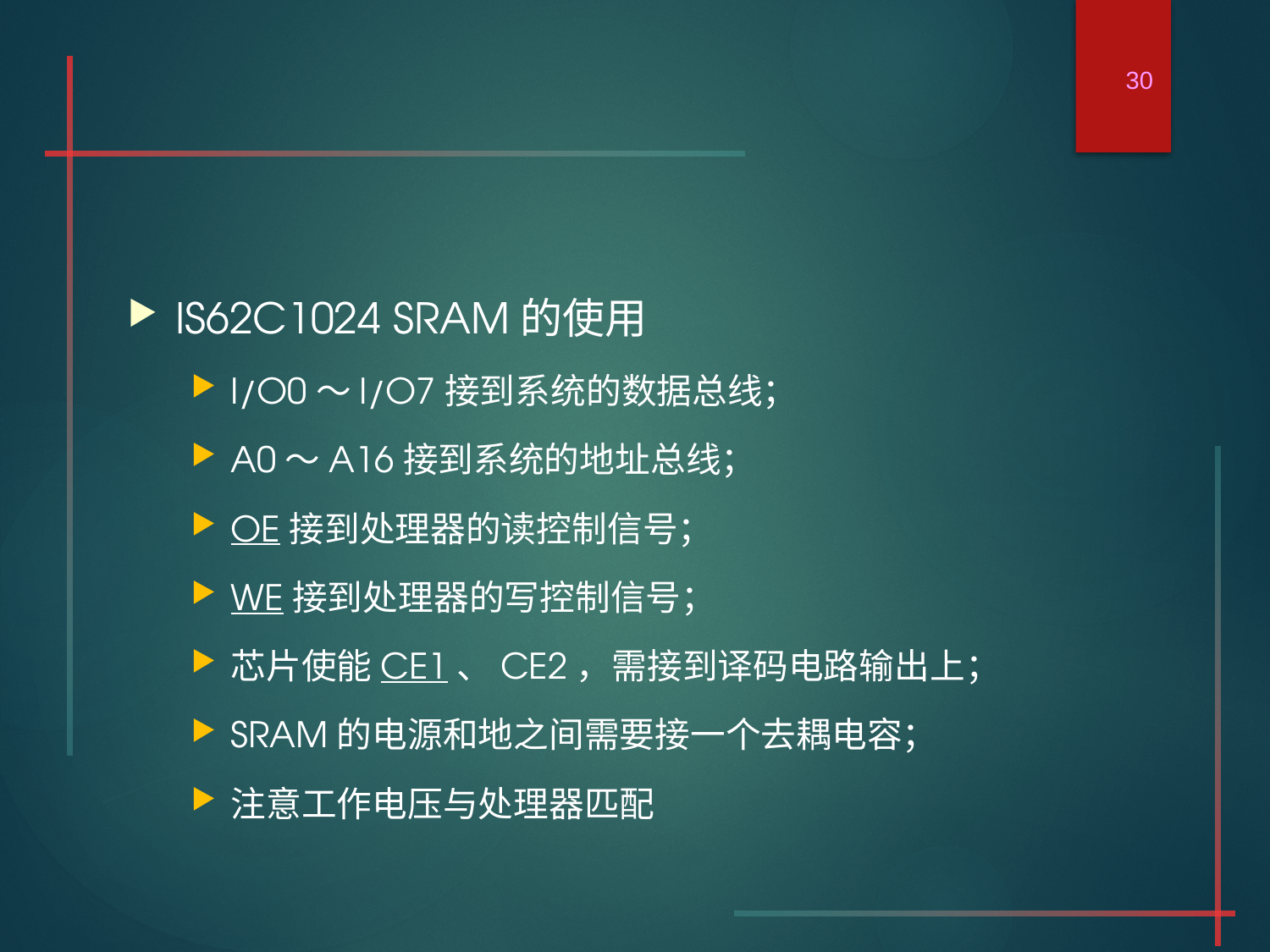

30
#
IS62C1024 SRAM的使用
I/O0～I/O7接到系统的数据总线；
A0～A16接到系统的地址总线；
OE接到处理器的读控制信号；
WE接到处理器的写控制信号；
芯片使能CE1、CE2，需接到译码电路输出上；
SRAM的电源和地之间需要接一个去耦电容；
注意工作电压与处理器匹配